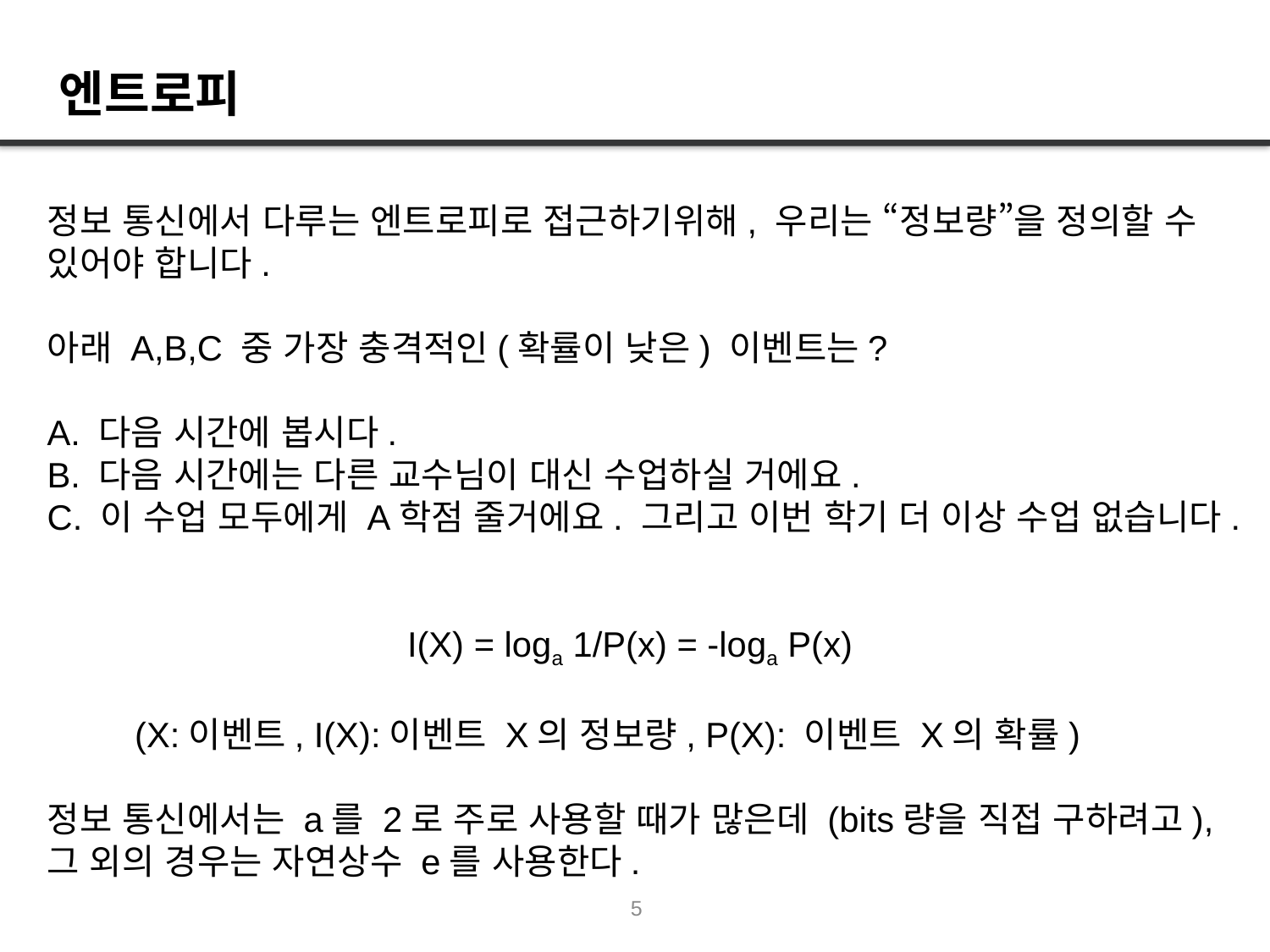

엔트로피

정보 통신에서 다루는 엔트로피로 접근하기위해, 우리는 “정보량”을 정의할 수 있어야 합니다.

아래 A,B,C 중 가장 충격적인(확률이 낮은) 이벤트는?

A. 다음 시간에 봅시다.
B. 다음 시간에는 다른 교수님이 대신 수업하실 거에요.
C. 이 수업 모두에게 A학점 줄거에요. 그리고 이번 학기 더 이상 수업 없습니다.

                                     I(X) = loga 1/P(x) = -loga P(x)

         (X:이벤트, I(X):이벤트 X의 정보량, P(X): 이벤트 X의 확률)

정보 통신에서는 a를 2로 주로 사용할 때가 많은데 (bits량을 직접 구하려고),
그 외의 경우는 자연상수 e를 사용한다.

5